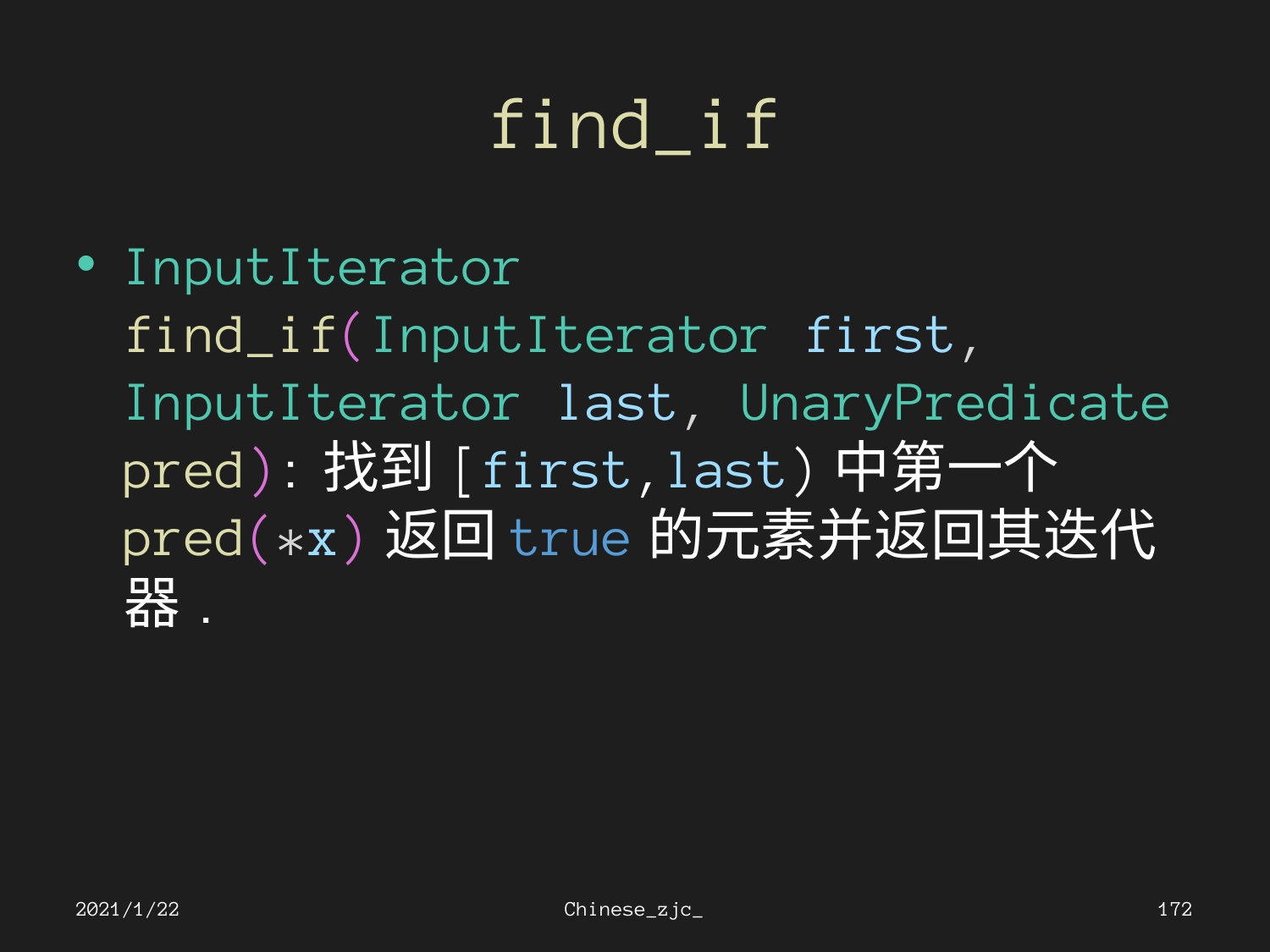

# find_if
InputIterator find_if(InputIterator first, InputIterator last, UnaryPredicate pred):找到[first,last)中第一个pred(*x)返回true的元素并返回其迭代器.
2021/1/22
Chinese_zjc_
172